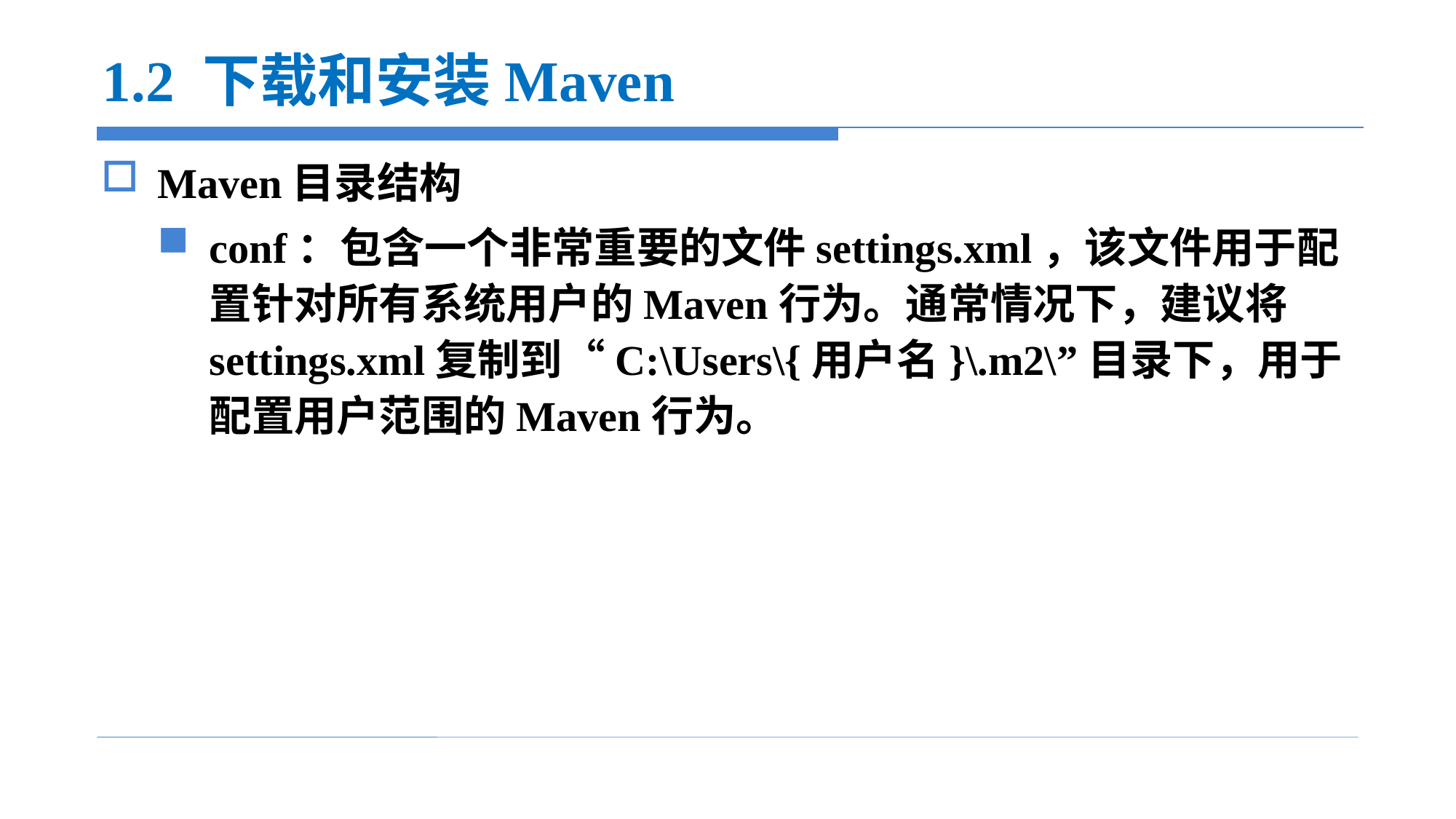

# 1.2 下载和安装Maven
Maven目录结构
conf：包含一个非常重要的文件settings.xml，该文件用于配置针对所有系统用户的Maven行为。通常情况下，建议将settings.xml复制到“C:\Users\{用户名}\.m2\”目录下，用于配置用户范围的Maven行为。

14